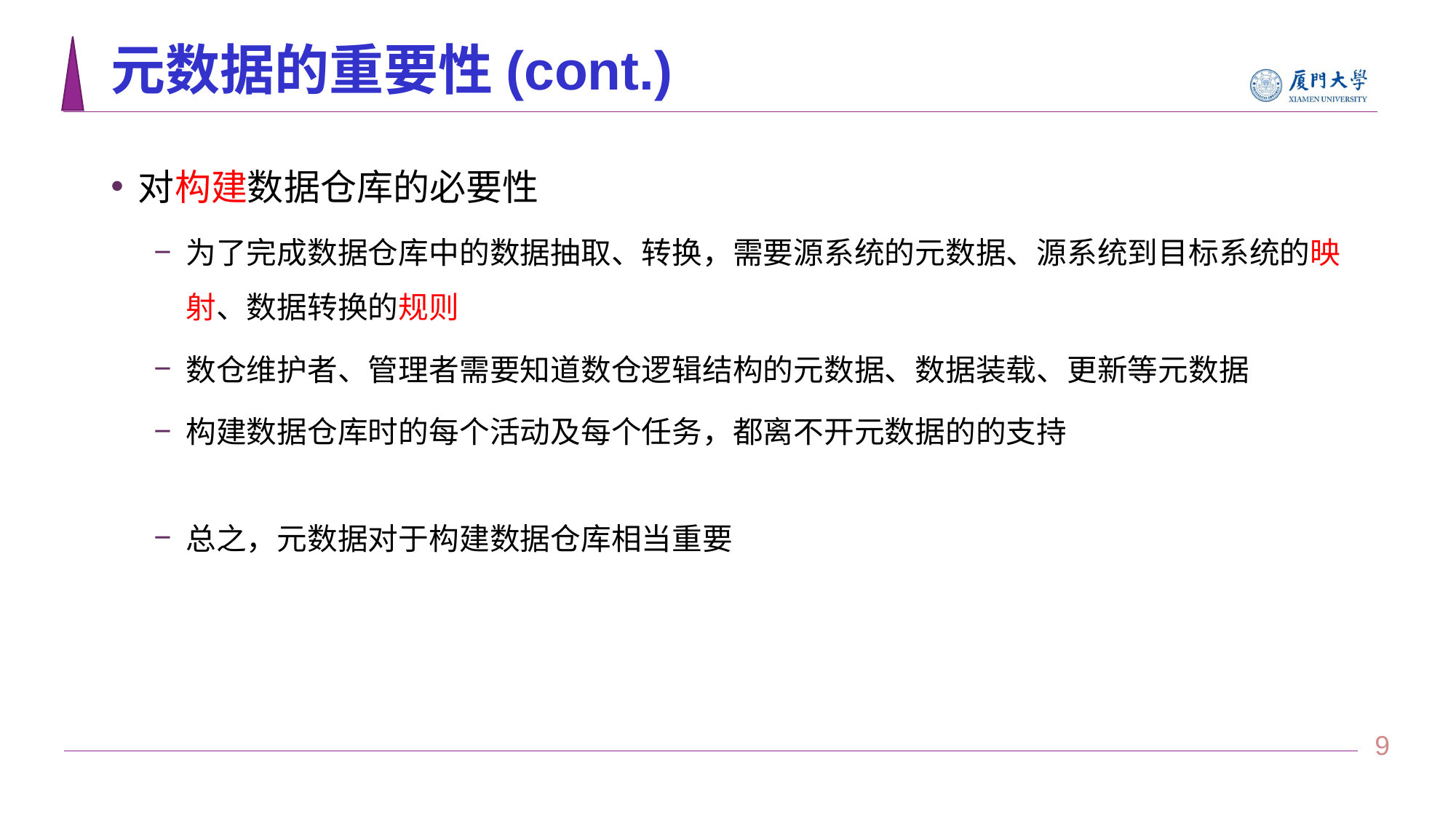

# 元数据的重要性(cont.)
对构建数据仓库的必要性
为了完成数据仓库中的数据抽取、转换，需要源系统的元数据、源系统到目标系统的映射、数据转换的规则
数仓维护者、管理者需要知道数仓逻辑结构的元数据、数据装载、更新等元数据
构建数据仓库时的每个活动及每个任务，都离不开元数据的的支持

总之，元数据对于构建数据仓库相当重要
9